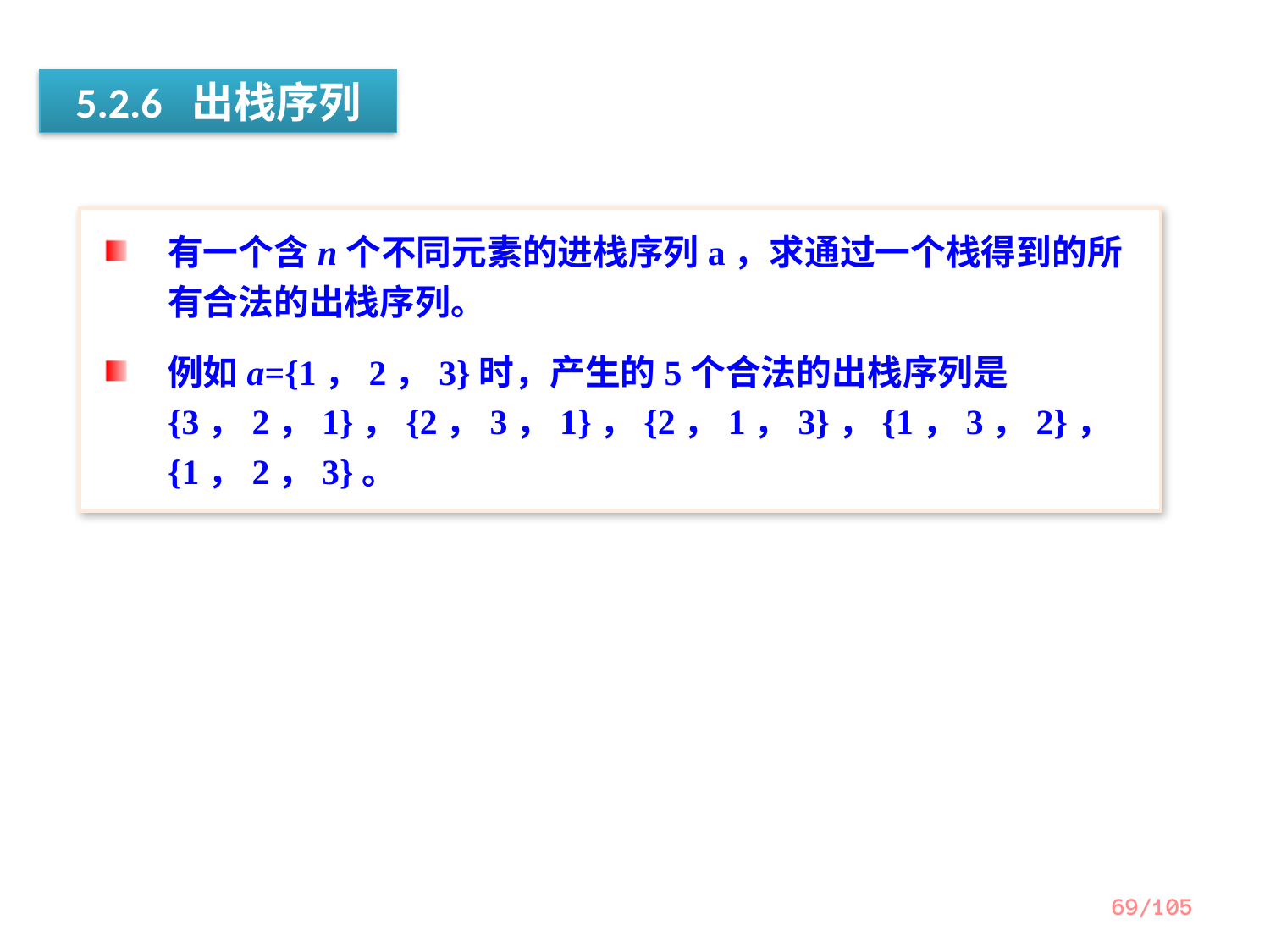

5.2.6  出栈序列
有一个含n个不同元素的进栈序列a，求通过一个栈得到的所有合法的出栈序列。
例如a={1，2，3}时，产生的5个合法的出栈序列是{3，2，1}，{2，3，1}，{2，1，3}，{1，3，2}，{1，2，3}。
69/105